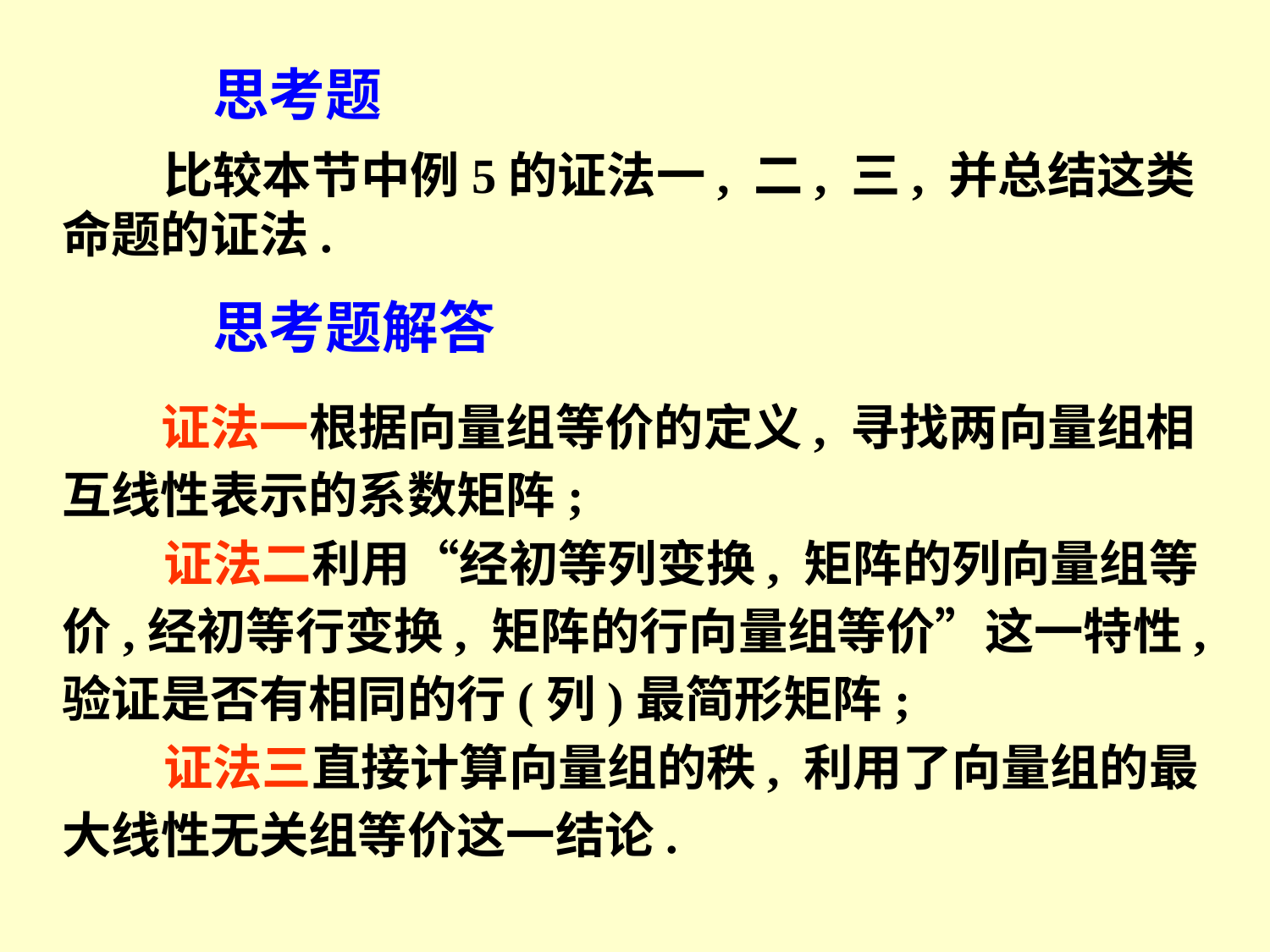

思考题
        比较本节中例5的证法一, 二, 三, 并总结这类命题的证法.
思考题解答
　　证法一根据向量组等价的定义, 寻找两向量组相互线性表示的系数矩阵;
        证法二利用“经初等列变换, 矩阵的列向量组等价,经初等行变换, 矩阵的行向量组等价”这一特性, 验证是否有相同的行(列)最简形矩阵;
        证法三直接计算向量组的秩, 利用了向量组的最大线性无关组等价这一结论.